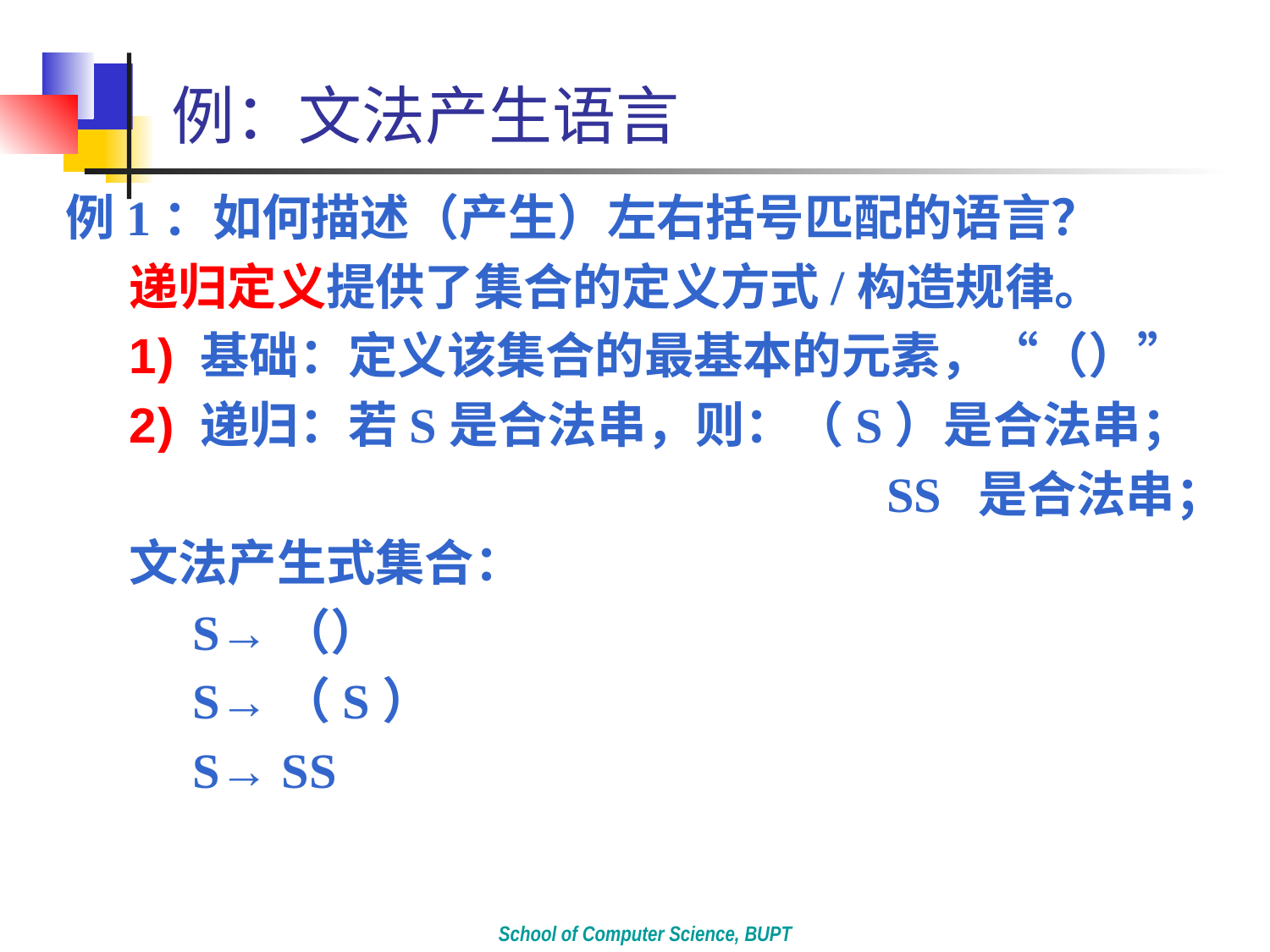

# 例：文法产生语言
例1：如何描述（产生）左右括号匹配的语言？
递归定义提供了集合的定义方式/构造规律。
基础：定义该集合的最基本的元素，“（）”
递归：若S是合法串，则：（S）是合法串；
   				          SS  是合法串；
文法产生式集合：
S→（）
S→（S）
S→ SS

School of Computer Science, BUPT